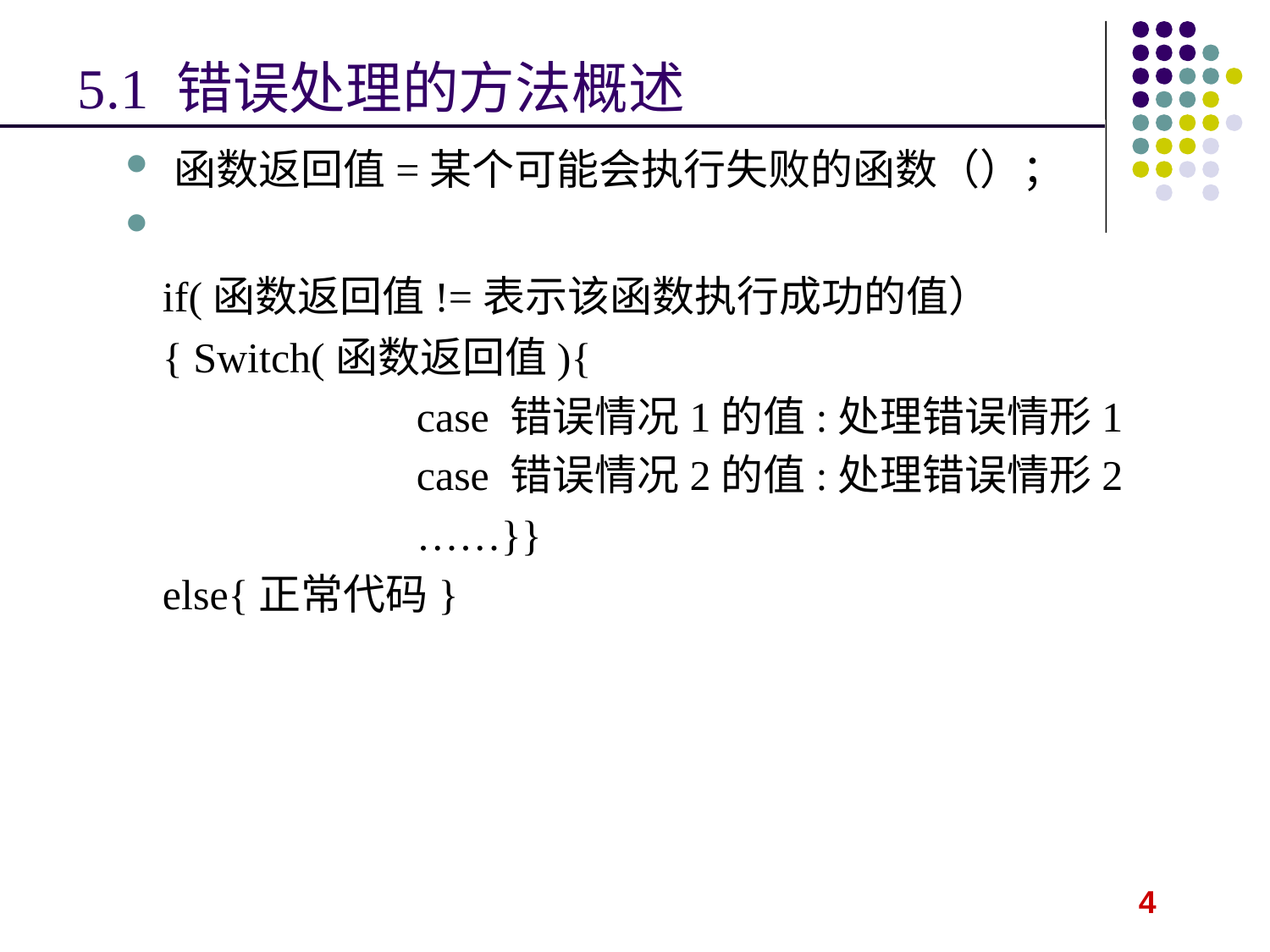

# 5.1 错误处理的方法概述
函数返回值=某个可能会执行失败的函数（）；

	if(函数返回值!=表示该函数执行成功的值）
	{ Switch(函数返回值){
			case 错误情况1的值:处理错误情形1
			case 错误情况2的值:处理错误情形2
			……}}
 	else{正常代码}